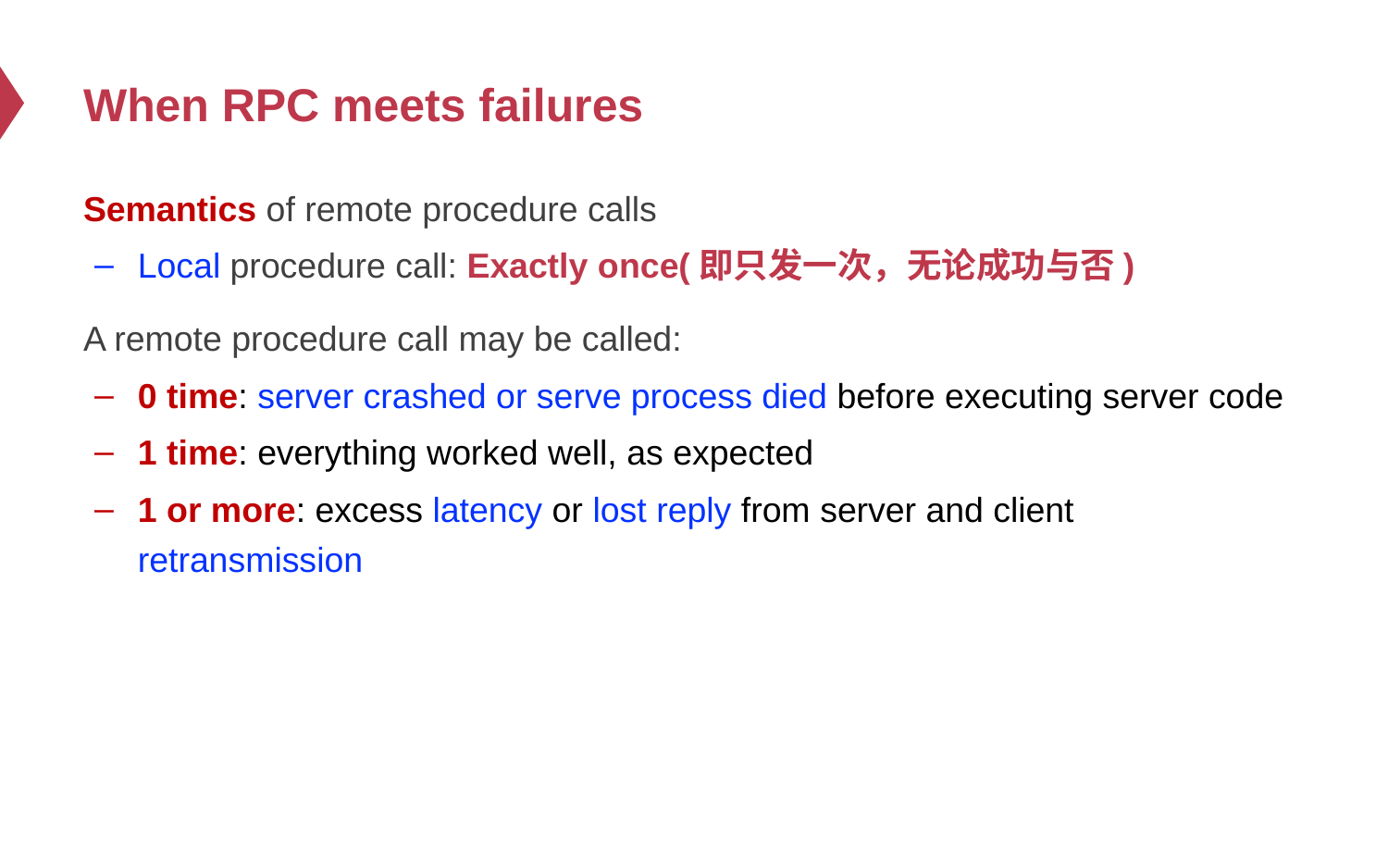

# When RPC meets failures
Semantics of remote procedure calls
Local procedure call: Exactly once(即只发一次，无论成功与否)
A remote procedure call may be called:
0 time: server crashed or serve process died before executing server code
1 time: everything worked well, as expected
1 or more: excess latency or lost reply from server and client retransmission
48